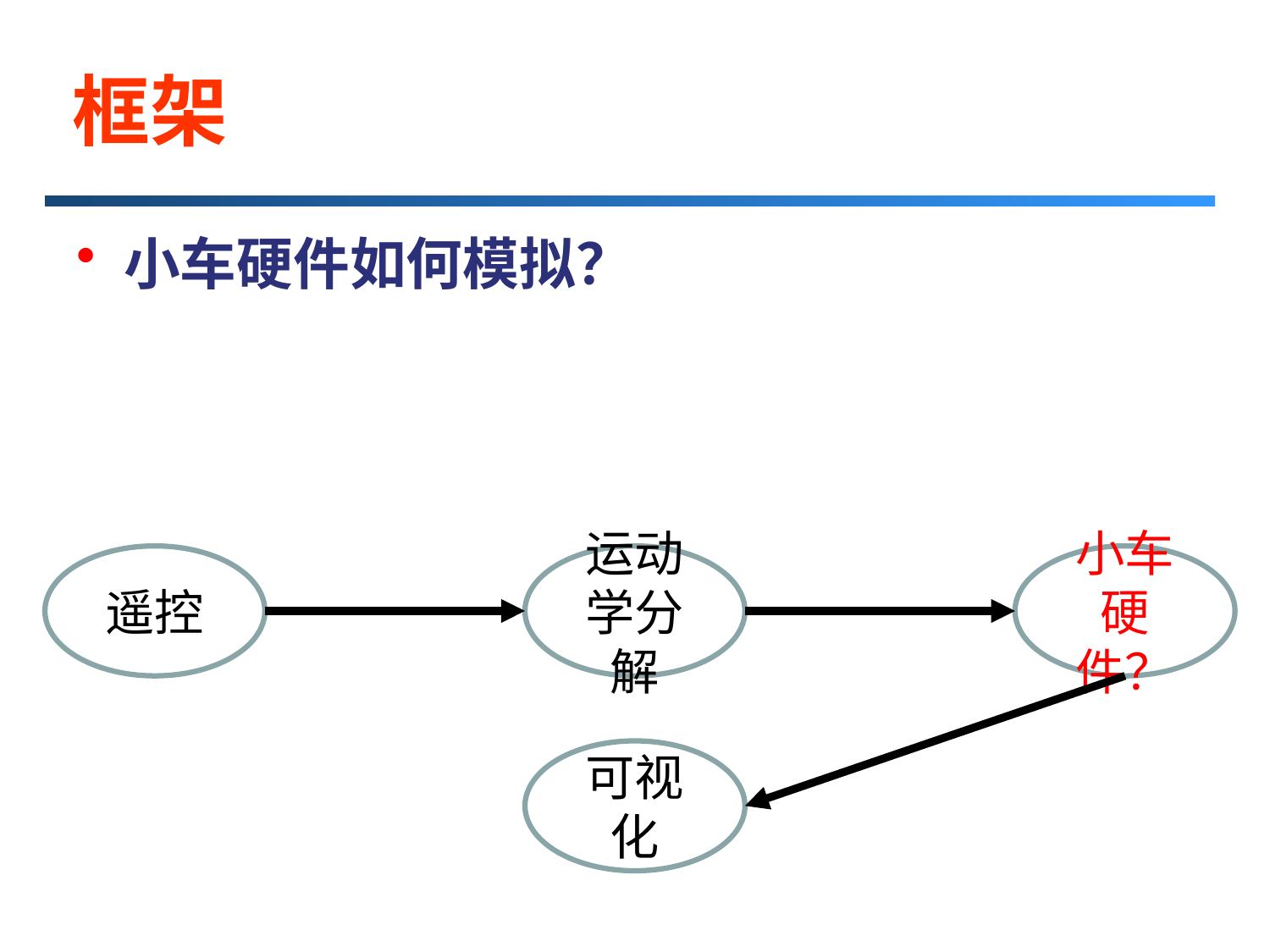

# 框架
小车硬件如何模拟？
遥控
运动学分解
小车硬件？
可视化